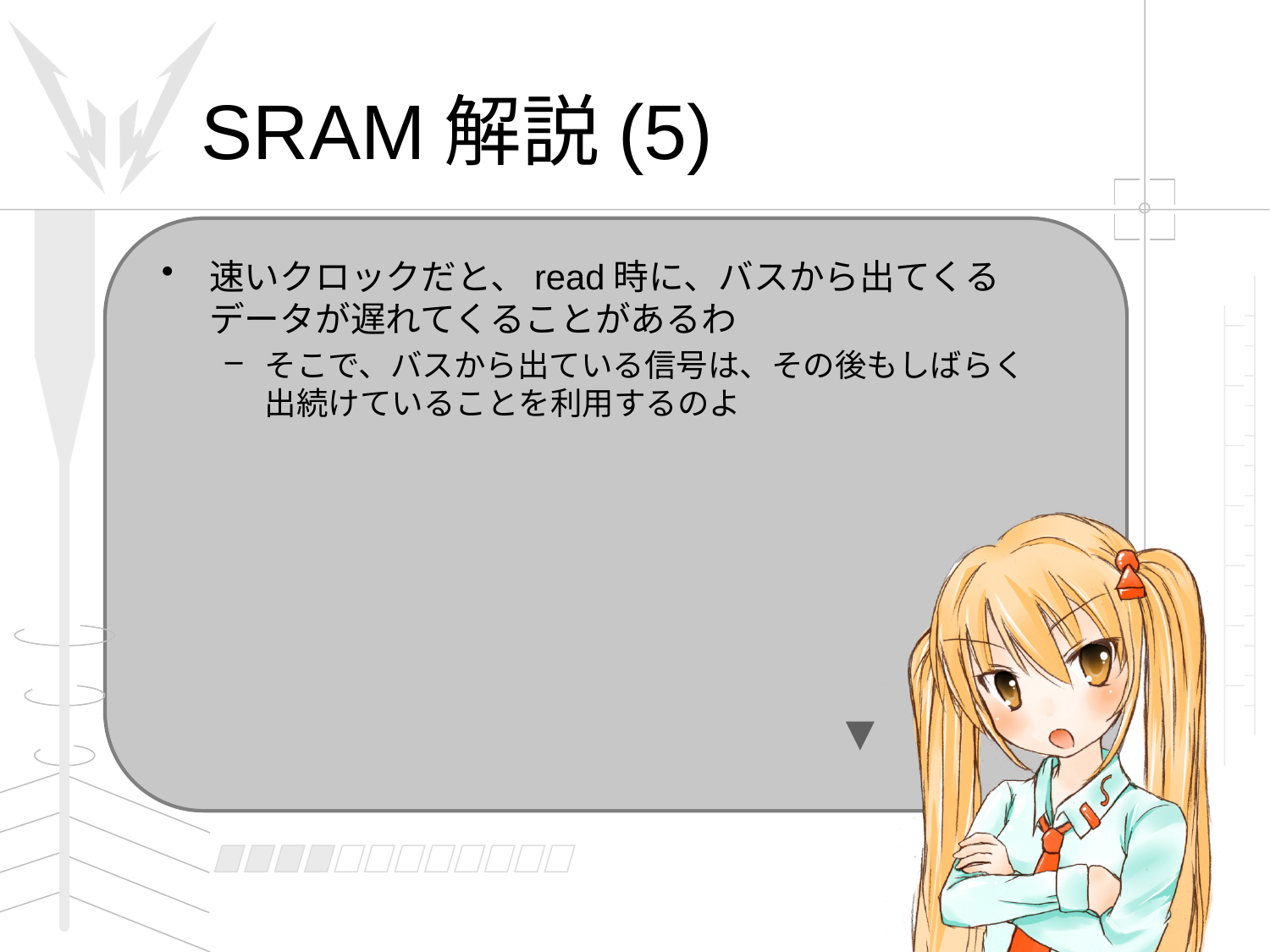

# SRAM解説(5)
速いクロックだと、read時に、バスから出てくるデータが遅れてくることがあるわ
そこで、バスから出ている信号は、その後もしばらく出続けていることを利用するのよ